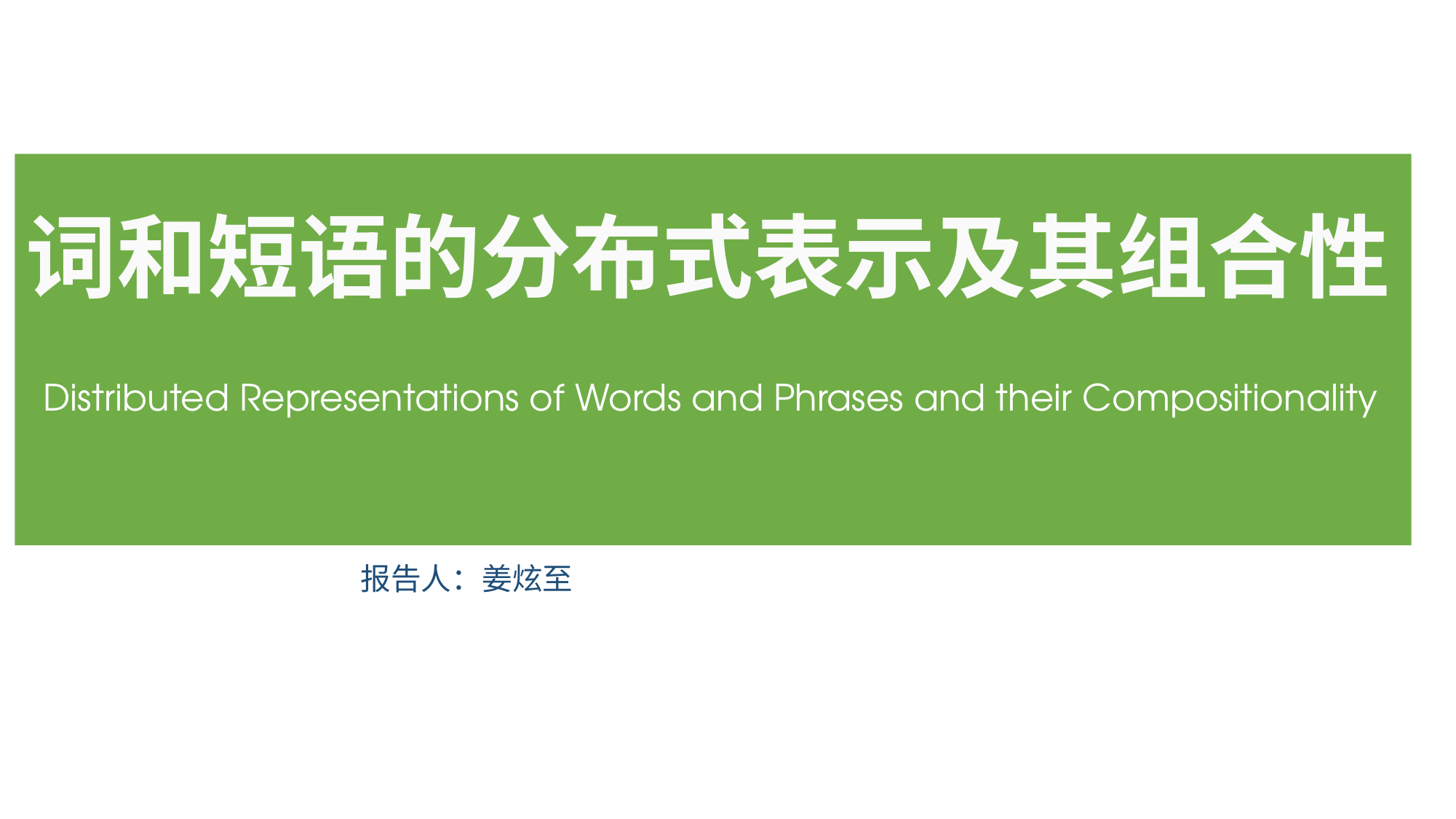

词和短语的分布式表示及其组合性
Distributed Representations of Words and Phrases and their Compositionality
报告人：姜炫至